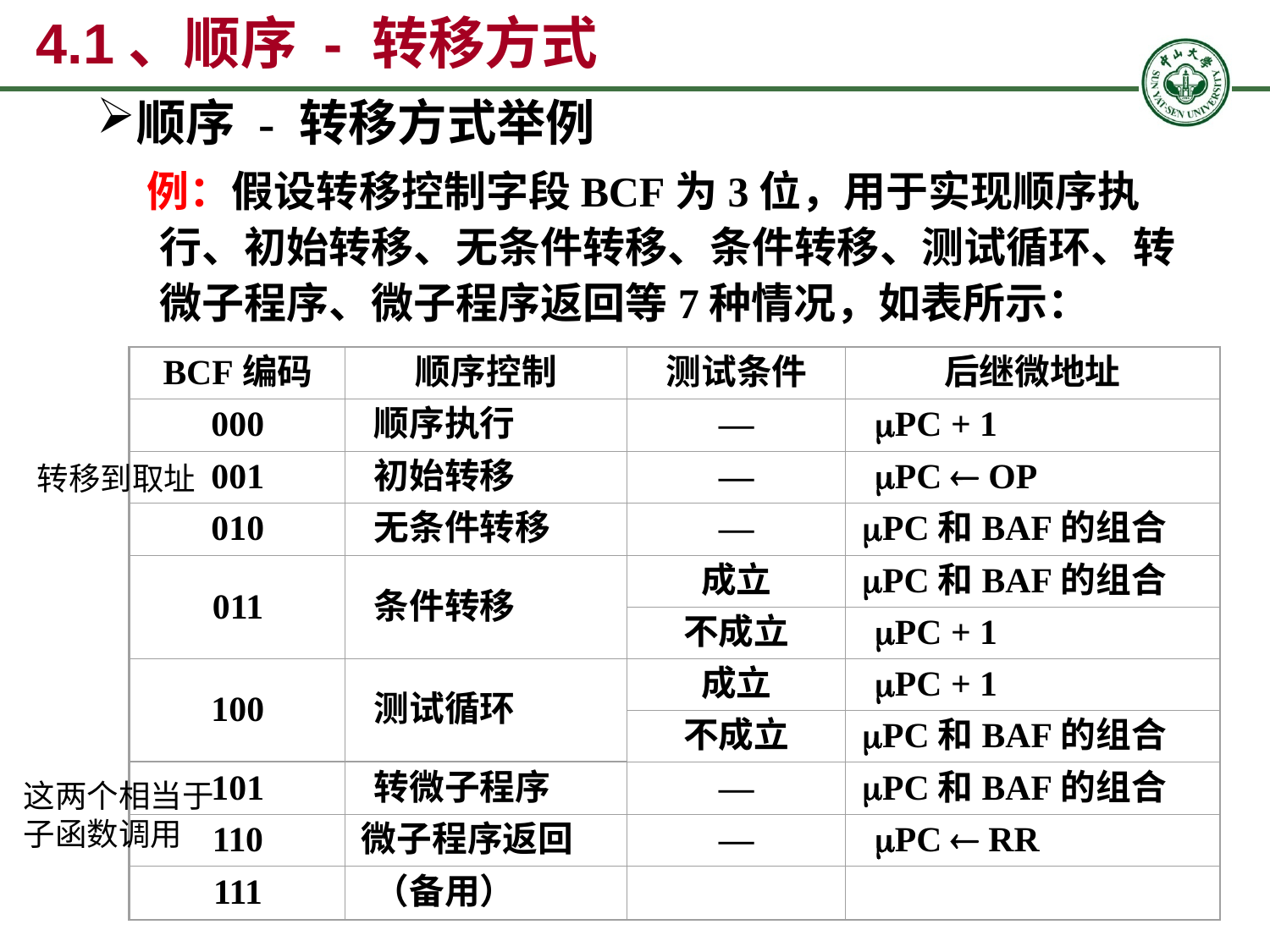

# 4.1、顺序 - 转移方式
顺序 - 转移方式举例
例：假设转移控制字段BCF为3位，用于实现顺序执行、初始转移、无条件转移、条件转移、测试循环、转微子程序、微子程序返回等7种情况，如表所示：

BCF编码

顺序控制

测试条件

后继微地址

000

顺序执行

—

μPC + 1

001

初始转移

—

μPC ← OP

010

无条件转移

—

μPC和BAF的组合

011

条件转移

成立

μPC和BAF的组合

不成立

μPC + 1

100

测试循环

成立

μPC + 1

不成立

μPC和BAF的组合

101

转微子程序

—

μPC和BAF的组合

110

微子程序返回

—

μPC ← RR

111

（备用）

转移到取址
这两个相当于子函数调用